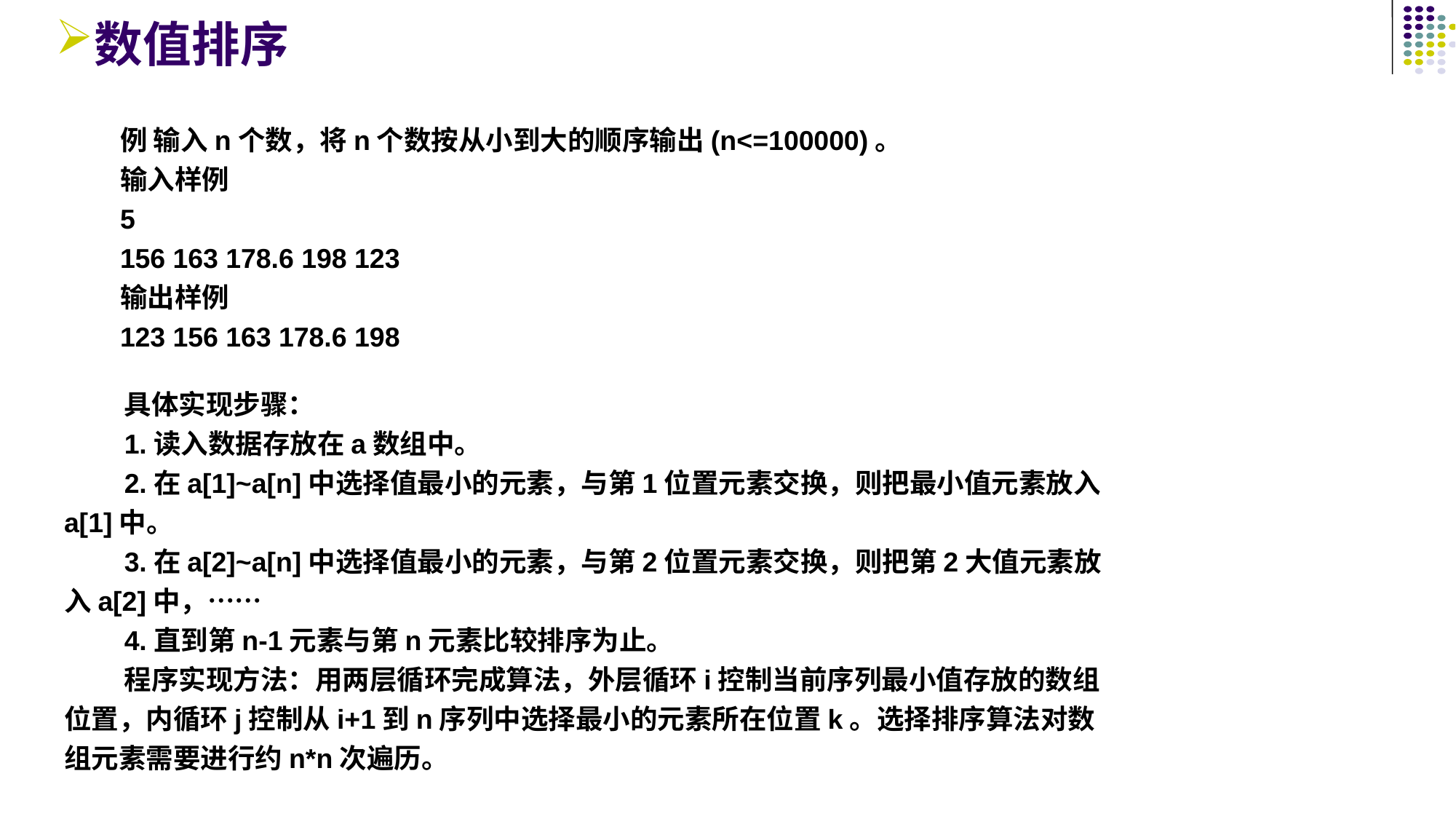

# 数值排序
例 输入n个数，将n个数按从小到大的顺序输出(n<=100000)。
输入样例
5
156 163 178.6 198 123
输出样例
123 156 163 178.6 198
具体实现步骤：
1.读入数据存放在a数组中。
2.在a[1]~a[n]中选择值最小的元素，与第1位置元素交换，则把最小值元素放入a[1]中。
3.在a[2]~a[n]中选择值最小的元素，与第2位置元素交换，则把第2大值元素放入a[2]中，……
4.直到第n-1元素与第n元素比较排序为止。
程序实现方法：用两层循环完成算法，外层循环i控制当前序列最小值存放的数组位置，内循环j控制从i+1到n序列中选择最小的元素所在位置k。选择排序算法对数组元素需要进行约n*n次遍历。